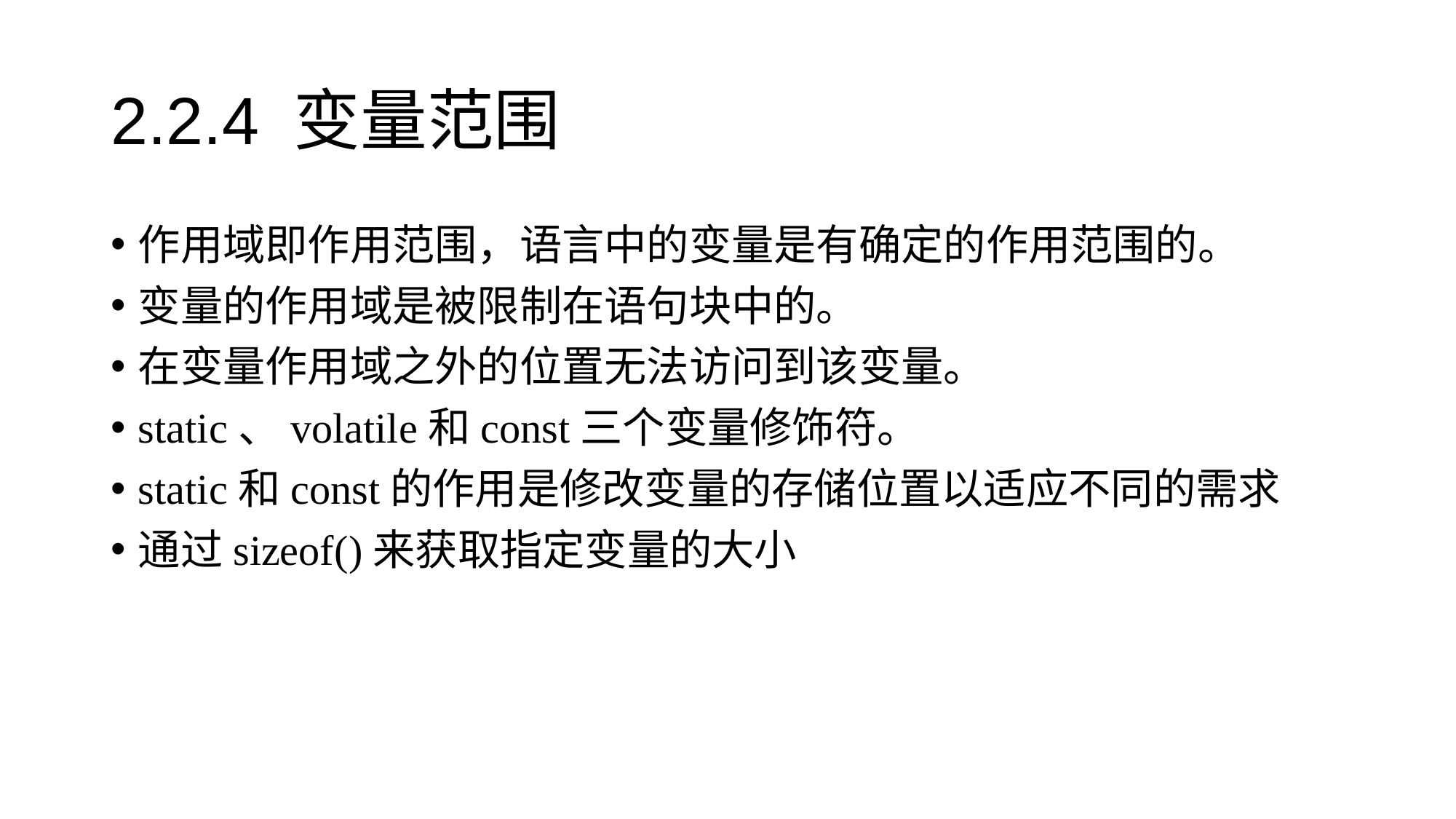

# 2.2.4 变量范围
作用域即作用范围，语言中的变量是有确定的作用范围的。
变量的作用域是被限制在语句块中的。
在变量作用域之外的位置无法访问到该变量。
static、volatile和const三个变量修饰符。
static和const的作用是修改变量的存储位置以适应不同的需求
通过sizeof()来获取指定变量的大小